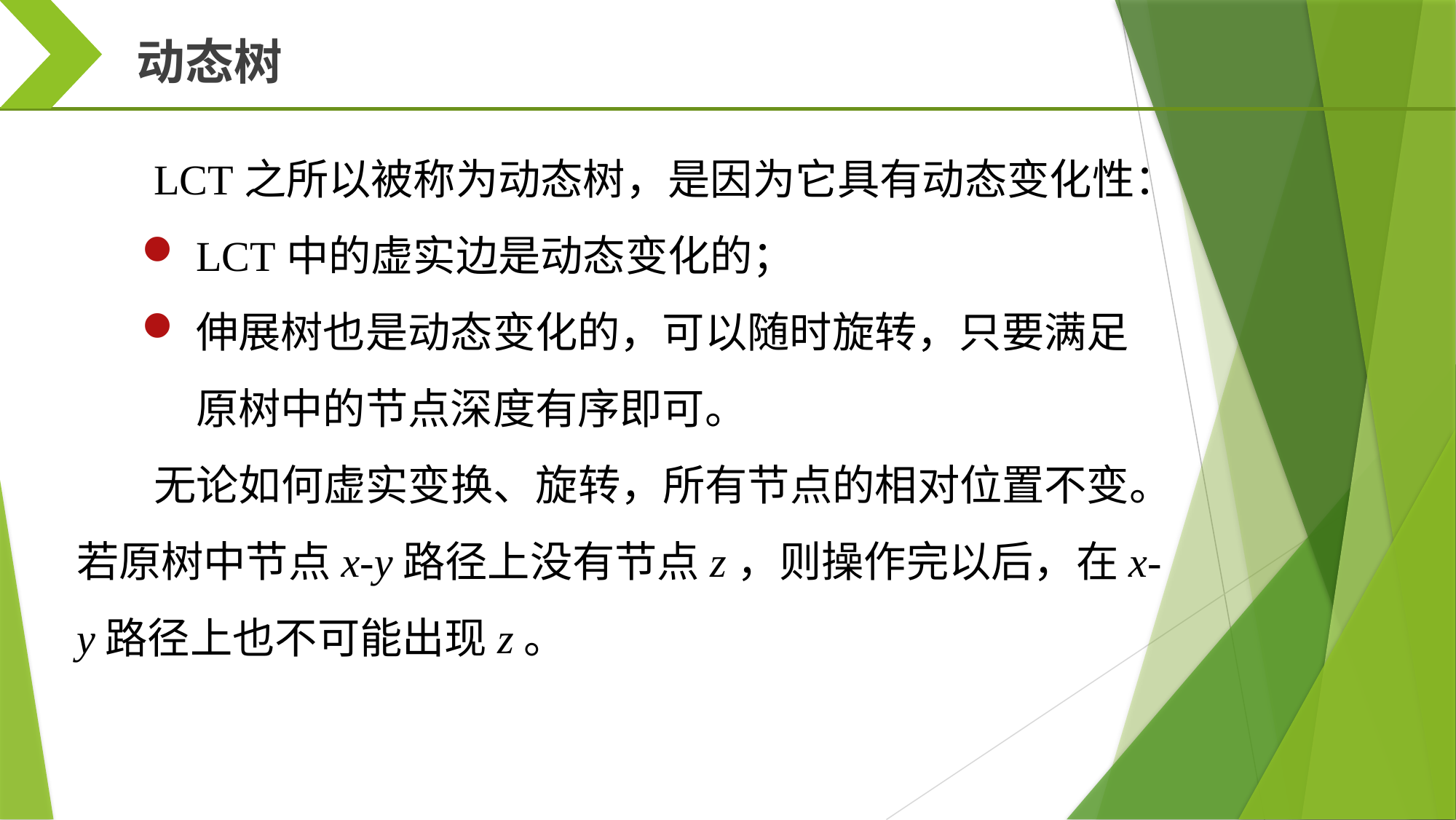

动态树
LCT之所以被称为动态树，是因为它具有动态变化性：
LCT中的虚实边是动态变化的；
伸展树也是动态变化的，可以随时旋转，只要满足原树中的节点深度有序即可。
无论如何虚实变换、旋转，所有节点的相对位置不变。若原树中节点x-y路径上没有节点z，则操作完以后，在x-y路径上也不可能出现z。